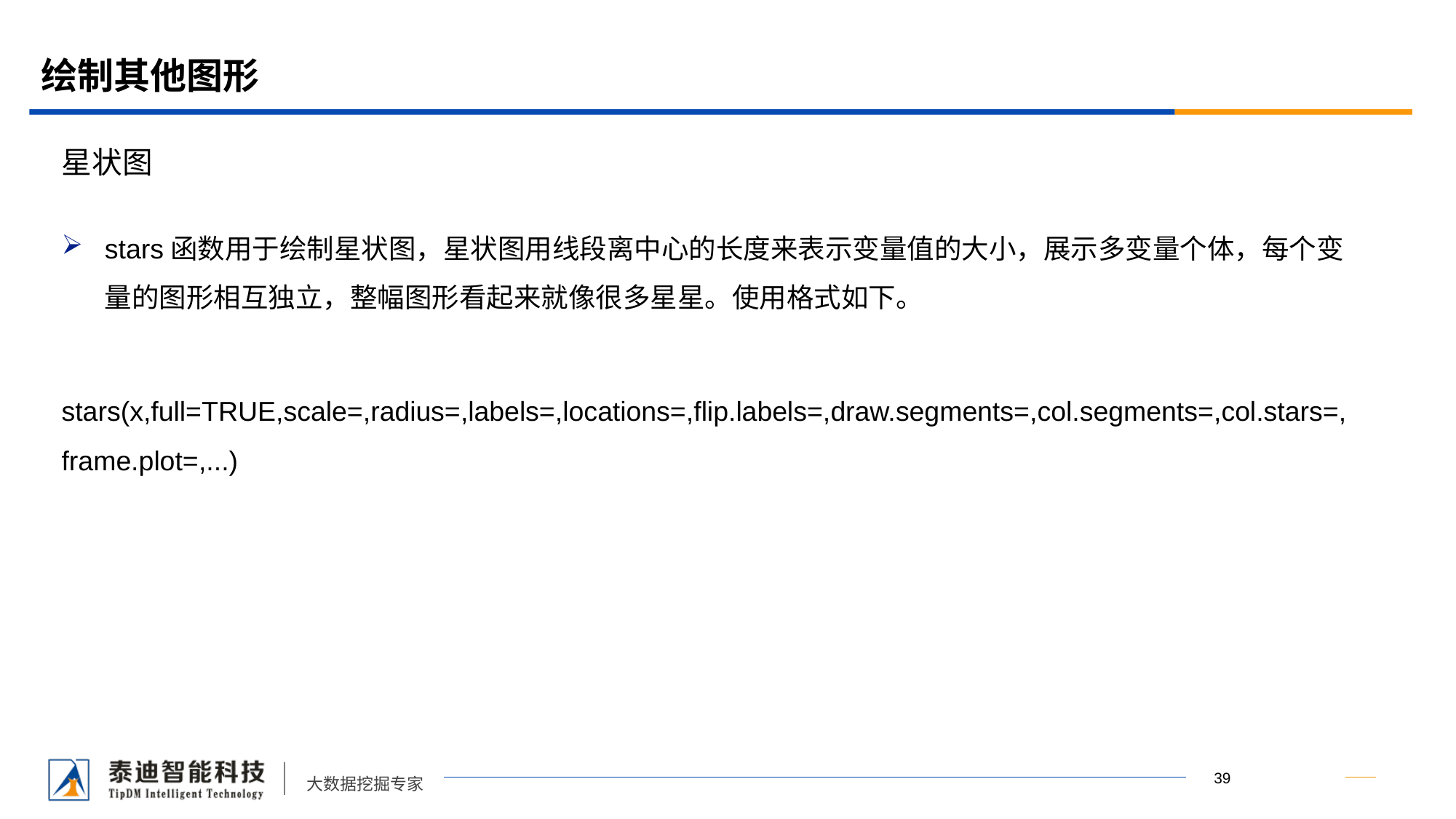

# 绘制其他图形
星状图
stars函数用于绘制星状图，星状图用线段离中心的长度来表示变量值的大小，展示多变量个体，每个变量的图形相互独立，整幅图形看起来就像很多星星。使用格式如下。
	stars(x,full=TRUE,scale=,radius=,labels=,locations=,flip.labels=,draw.segments=,col.segments=,col.stars=, frame.plot=,...)